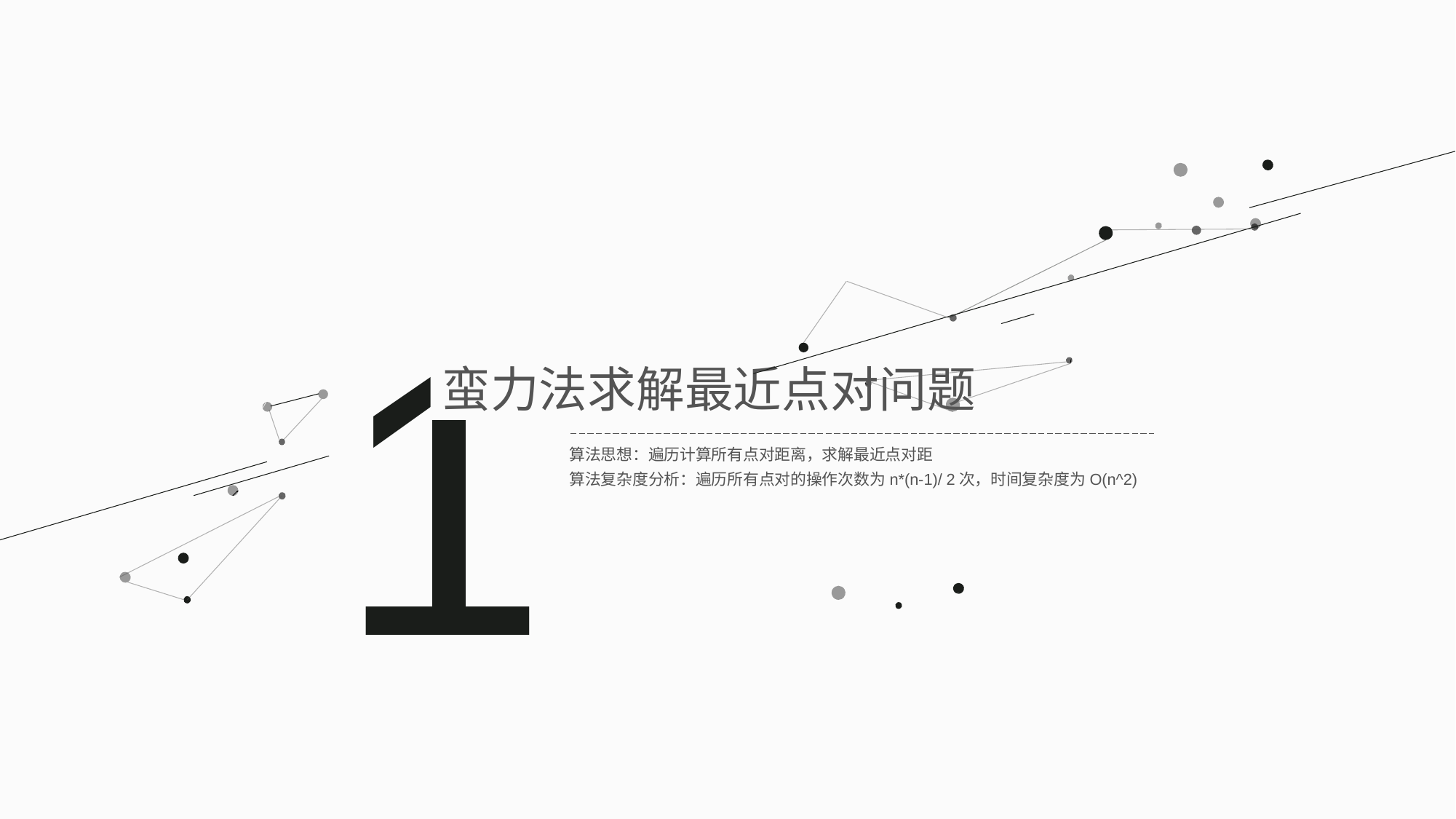

1

蛮力法求解最近点对问题

算法思想：遍历计算所有点对距离，求解最近点对距
算法复杂度分析：遍历所有点对的操作次数为n*(n-1)/ 2次，时间复杂度为O(n^2)